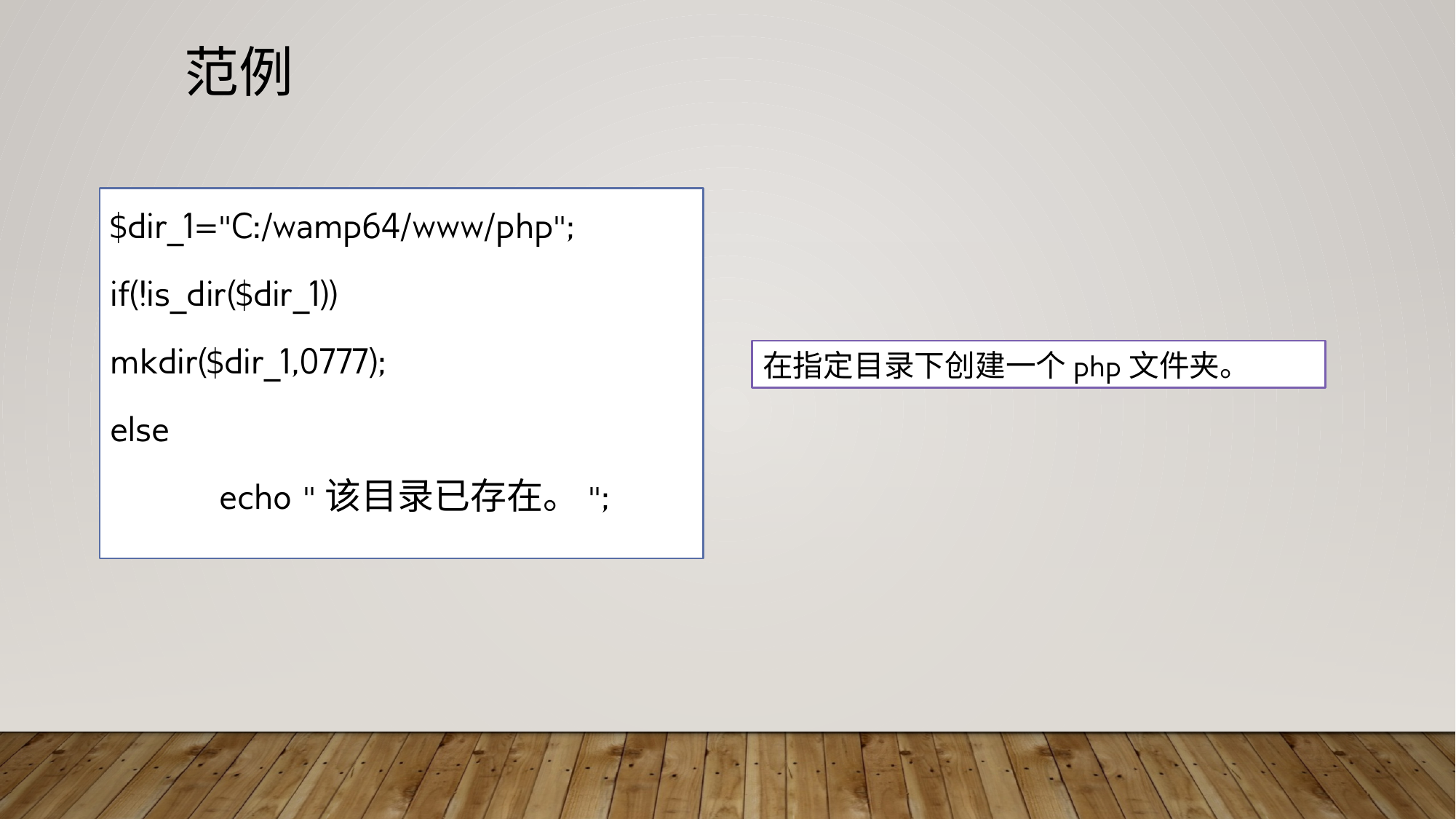

# 范例
$dir_1="C:/wamp64/www/php";
if(!is_dir($dir_1))
mkdir($dir_1,0777);
else
	echo "该目录已存在。";
在指定目录下创建一个php文件夹。